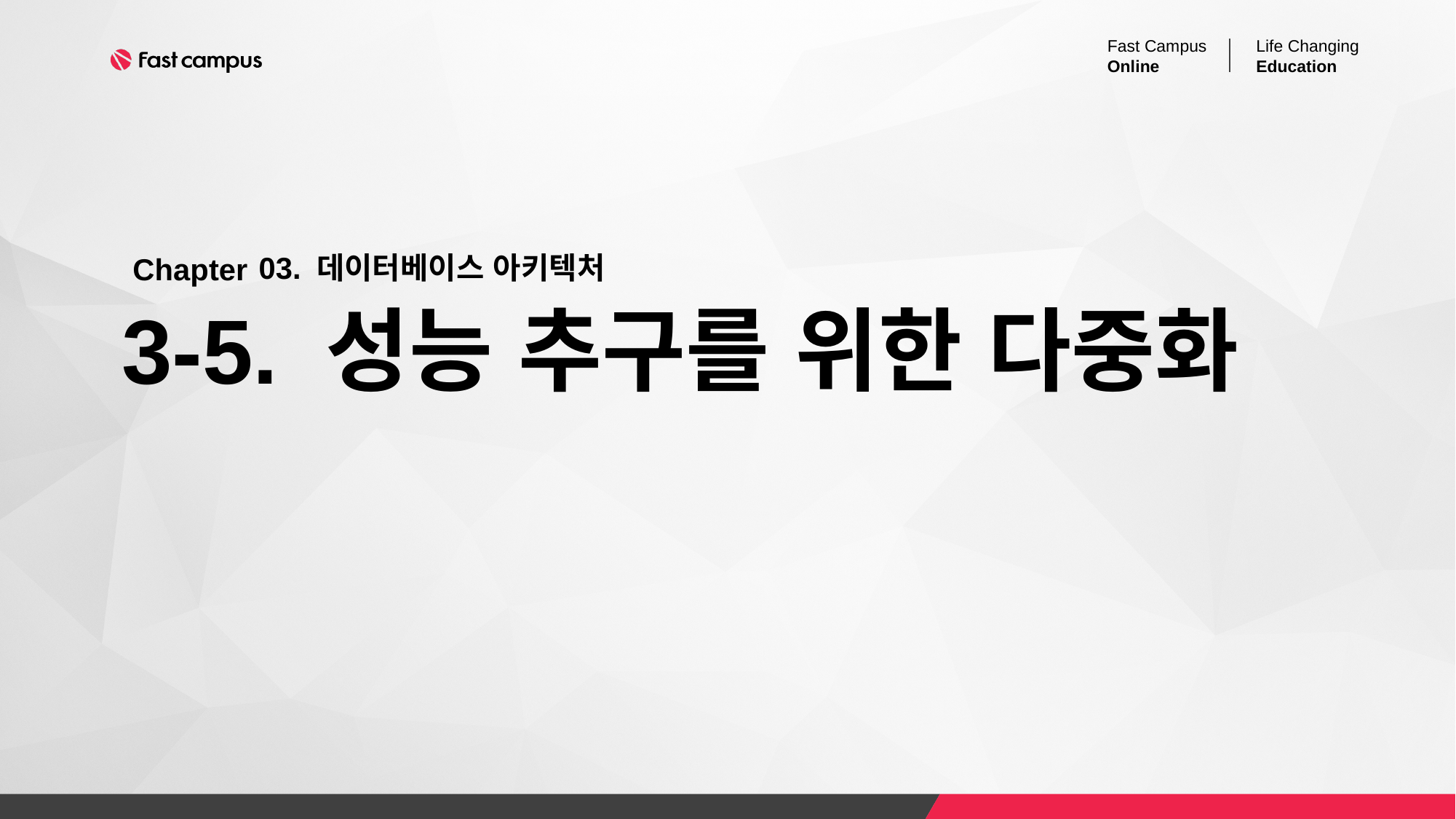

03. 데이터베이스 아키텍처
# 3-5. 성능 추구를 위한 다중화